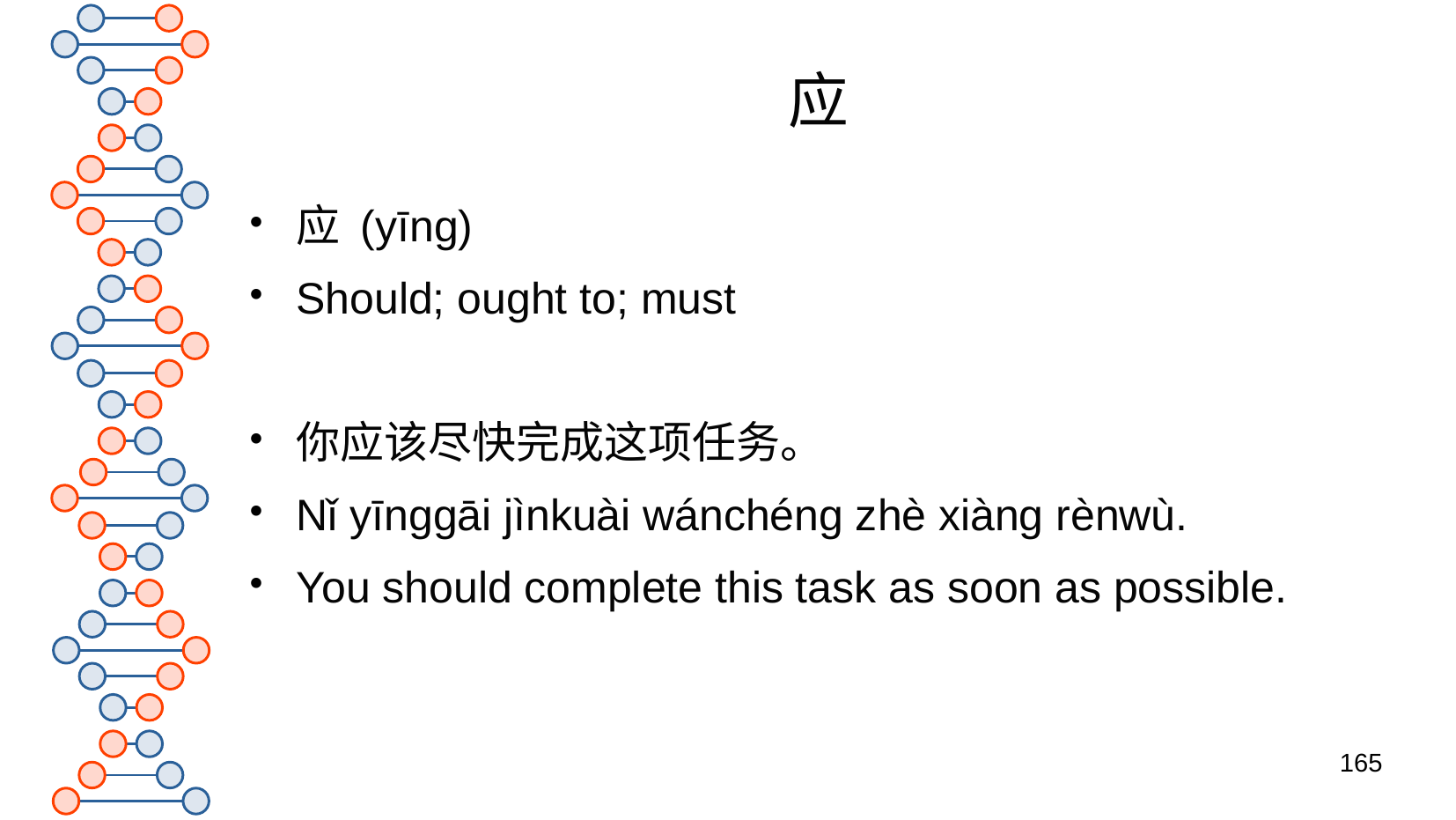

# 应
应 (yīng)
Should; ought to; must

你应该尽快完成这项任务。
Nǐ yīnggāi jìnkuài wánchéng zhè xiàng rènwù.
You should complete this task as soon as possible.

165